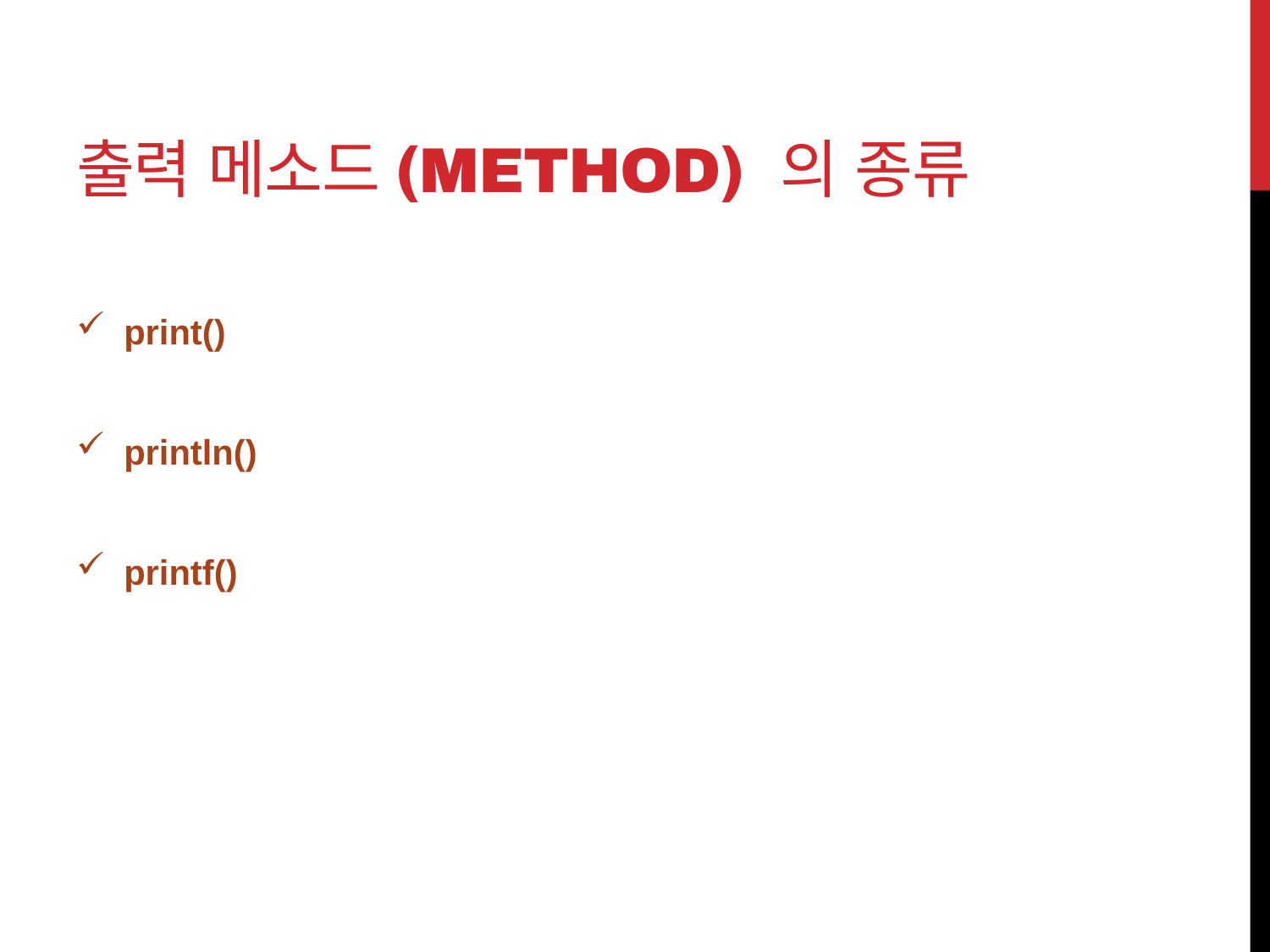

# 출력 메소드(method) 의 종류

print()

println()

printf()